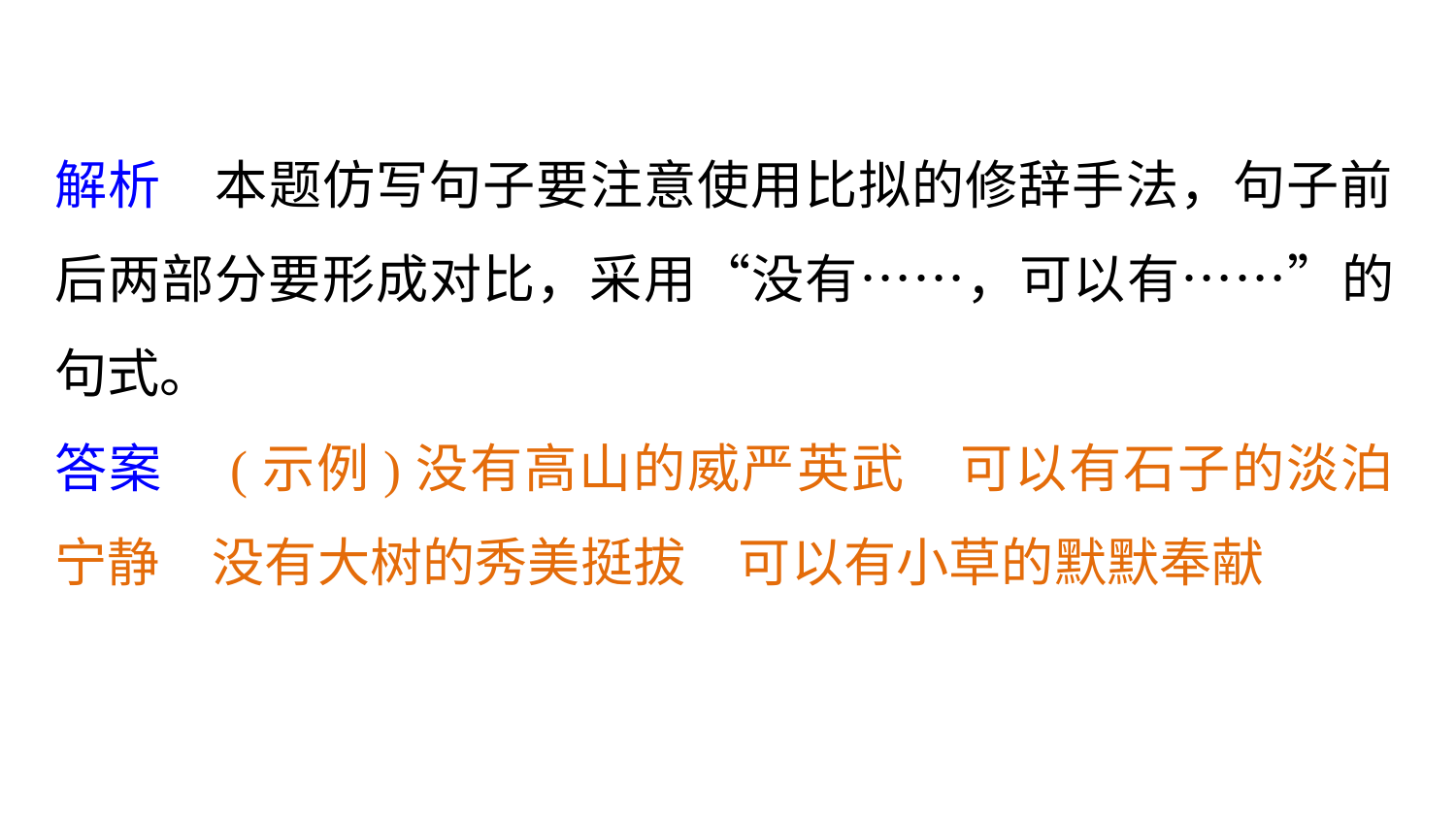

解析　本题仿写句子要注意使用比拟的修辞手法，句子前后两部分要形成对比，采用“没有……，可以有……”的句式。
答案　(示例)没有高山的威严英武　可以有石子的淡泊宁静　没有大树的秀美挺拔　可以有小草的默默奉献